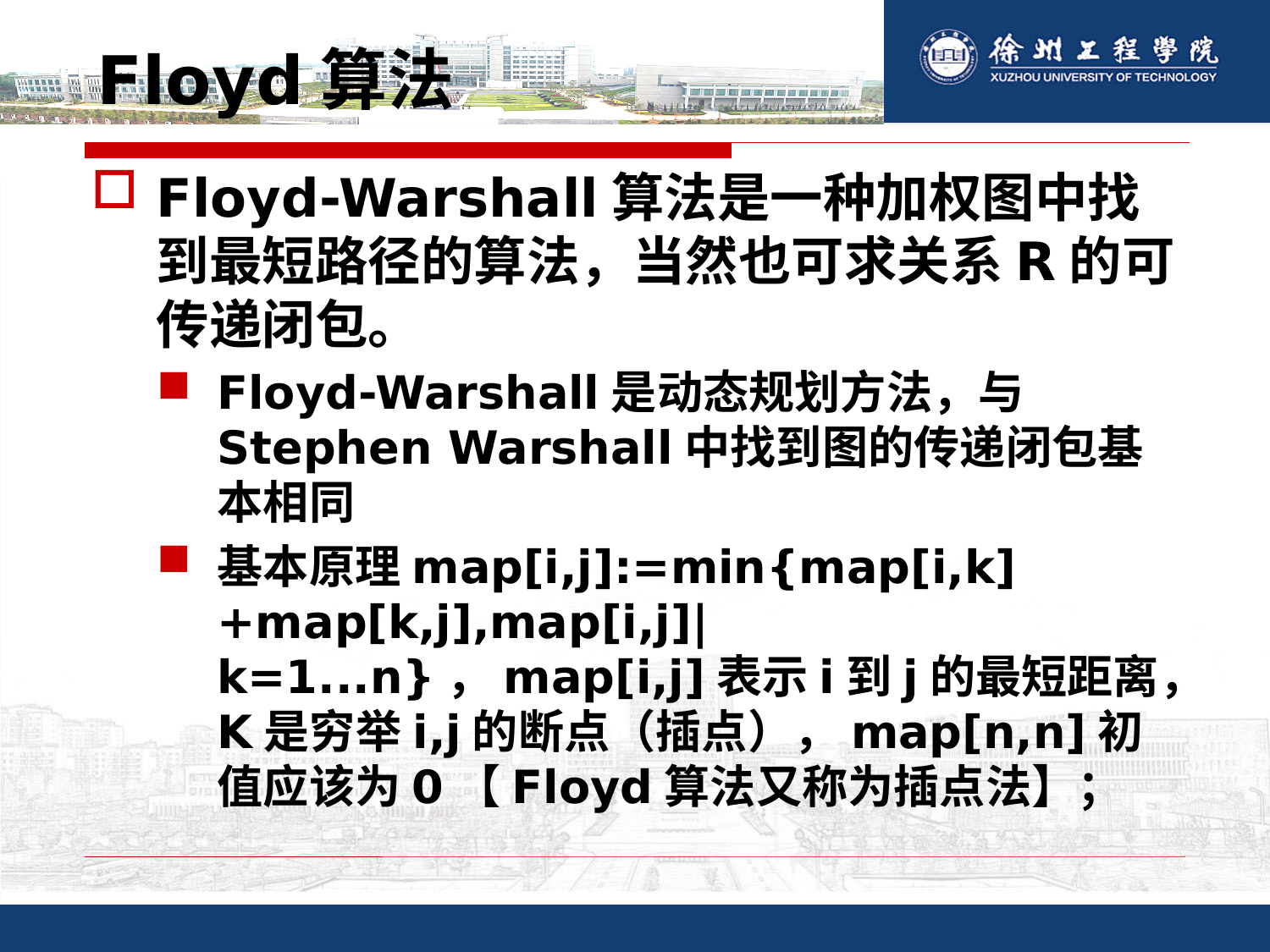

# Floyd算法
Floyd-Warshall算法是一种加权图中找到最短路径的算法，当然也可求关系R的可传递闭包。
Floyd-Warshall是动态规划方法，与Stephen Warshall中找到图的传递闭包基本相同
基本原理map[i,j]:=min{map[i,k]+map[k,j],map[i,j]|k=1...n}，map[i,j]表示i到j的最短距离，K是穷举i,j的断点（插点），map[n,n]初值应该为0【Floyd算法又称为插点法】；